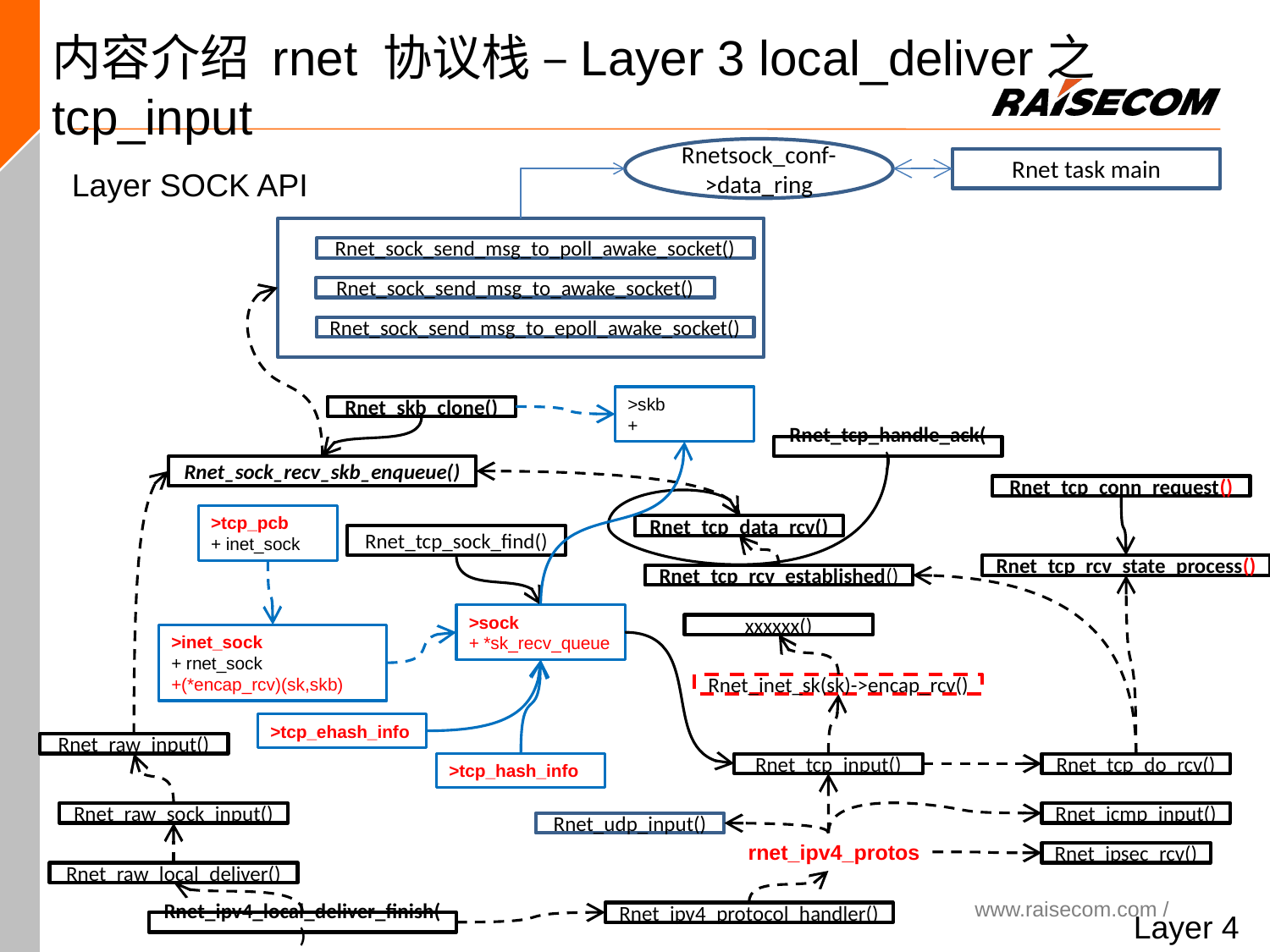

内容介绍 rnet 协议栈 –Layer 3 local_deliver之tcp_input
Rnetsock_conf->data_ring
Rnet task main
Layer SOCK API

Rnet_sock_send_msg_to_poll_awake_socket()
Rnet_sock_send_msg_to_awake_socket()
Rnet_sock_send_msg_to_epoll_awake_socket()
>skb
+
Rnet_skb_clone()
Rnet_tcp_handle_ack()
Rnet_sock_recv_skb_enqueue()
Rnet_tcp_conn_request()
>tcp_pcb
+ inet_sock
Rnet_tcp_data_rcv()
Rnet_tcp_sock_find()
Rnet_tcp_rcv_state_process()
Rnet_tcp_rcv_established()
>sock
+ *sk_recv_queue
xxxxxx()
>inet_sock
+ rnet_sock
+(*encap_rcv)(sk,skb)
Rnet_inet_sk(sk)->encap_rcv()
>tcp_ehash_info
Rnet_raw_input()
>tcp_hash_info
Rnet_tcp_input()
Rnet_tcp_do_rcv()
Rnet_raw_sock_input()
Rnet_icmp_input()
Rnet_udp_input()
rnet_ipv4_protos
Rnet_ipsec_rcv()
Rnet_raw_local_deliver()
Layer 4
Rnet_ipv4_protocol_handler()
Rnet_ipv4_local_deliver_finish()